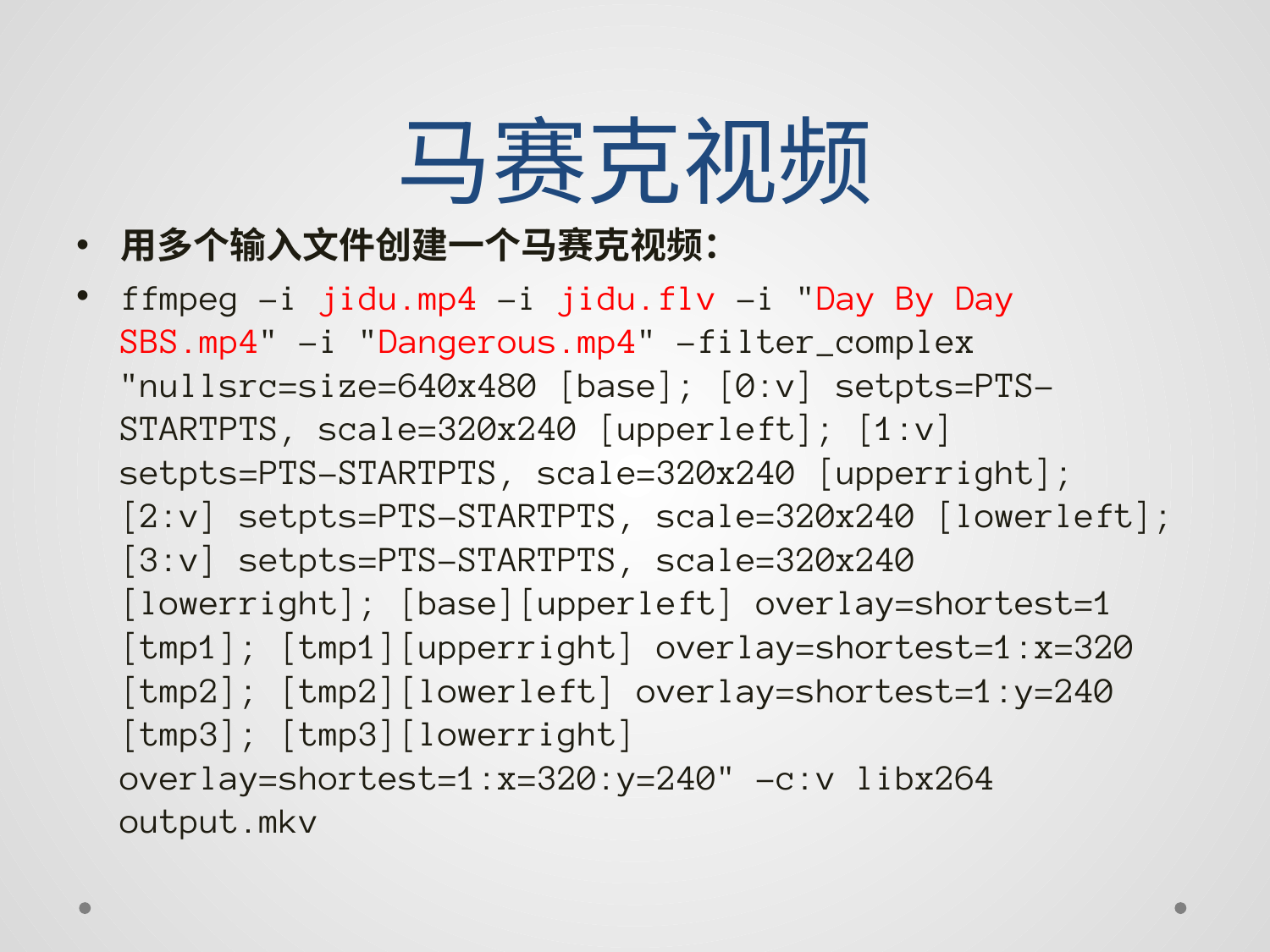

# 马赛克视频
用多个输入文件创建一个马赛克视频：
ffmpeg -i jidu.mp4 -i jidu.flv -i "Day By Day SBS.mp4" -i "Dangerous.mp4" -filter_complex "nullsrc=size=640x480 [base]; [0:v] setpts=PTS-STARTPTS, scale=320x240 [upperleft]; [1:v] setpts=PTS-STARTPTS, scale=320x240 [upperright]; [2:v] setpts=PTS-STARTPTS, scale=320x240 [lowerleft]; [3:v] setpts=PTS-STARTPTS, scale=320x240 [lowerright]; [base][upperleft] overlay=shortest=1 [tmp1]; [tmp1][upperright] overlay=shortest=1:x=320 [tmp2]; [tmp2][lowerleft] overlay=shortest=1:y=240 [tmp3]; [tmp3][lowerright] overlay=shortest=1:x=320:y=240" -c:v libx264 output.mkv